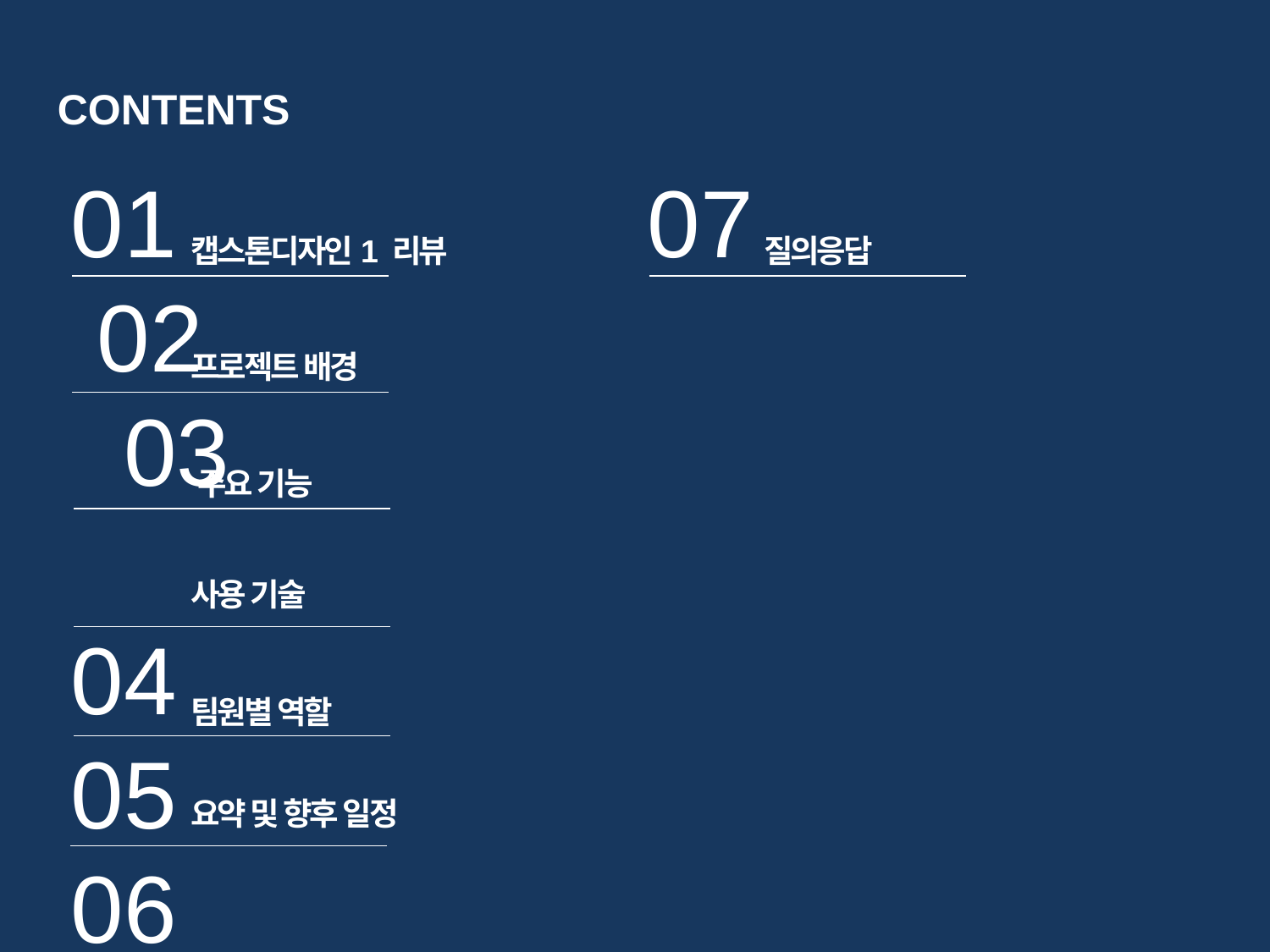

CONTENTS
01    02    03    04
05
06
07
캡스톤디자인1 리뷰
질의응답
프로젝트 배경
 주요 기능
사용 기술
팀원별 역할
요약 및 향후 일정